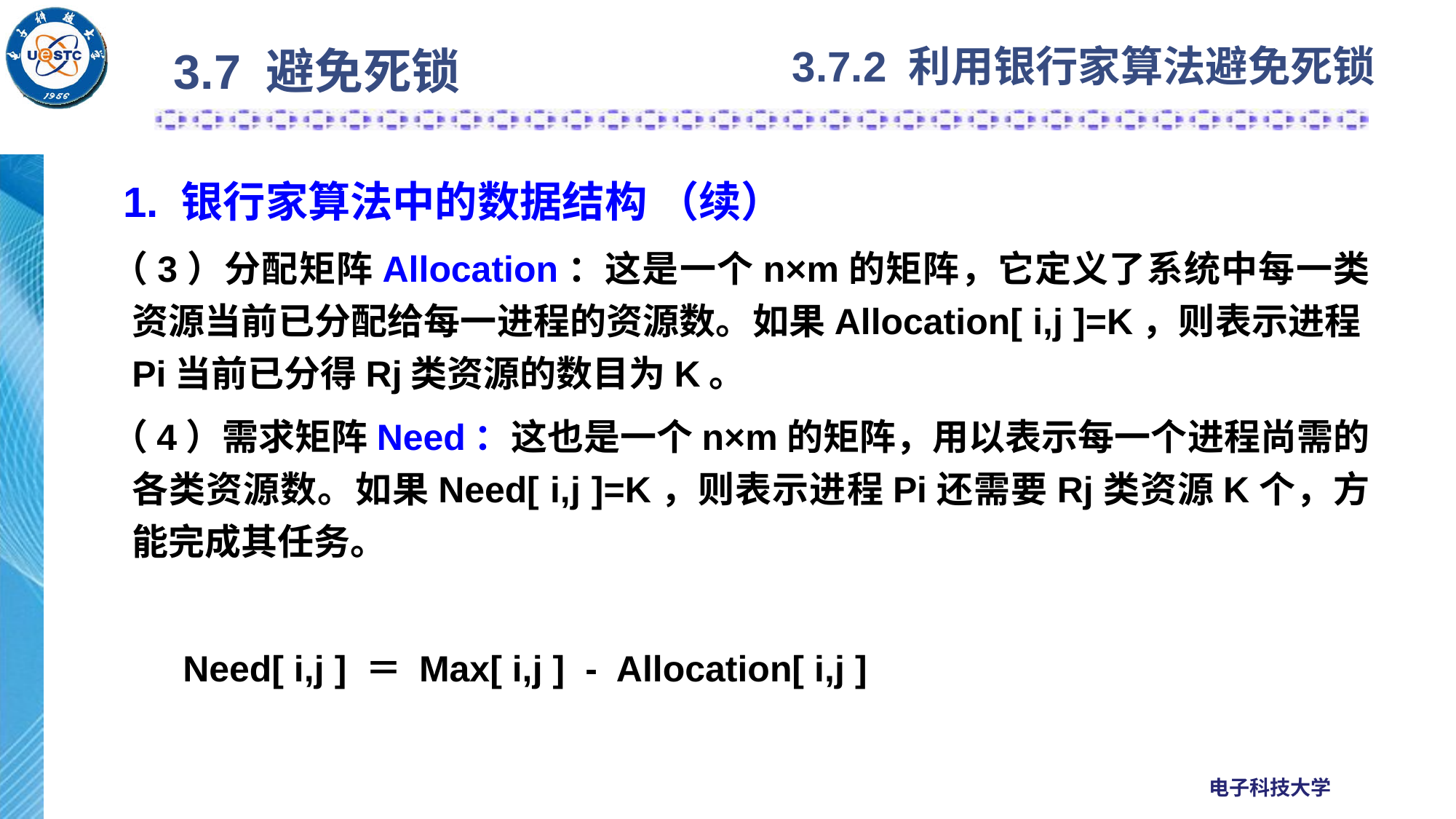

3.7 避免死锁
# 3.7.2 利用银行家算法避免死锁
 1. 银行家算法中的数据结构 （续）
（3）分配矩阵Allocation：这是一个n×m的矩阵，它定义了系统中每一类资源当前已分配给每一进程的资源数。如果Allocation[ i,j ]=K，则表示进程Pi当前已分得Rj类资源的数目为K。
（4）需求矩阵Need：这也是一个n×m的矩阵，用以表示每一个进程尚需的各类资源数。如果Need[ i,j ]=K，则表示进程Pi还需要Rj类资源K个，方能完成其任务。

       Need[ i,j ] ＝ Max[ i,j ]  -  Allocation[ i,j ]